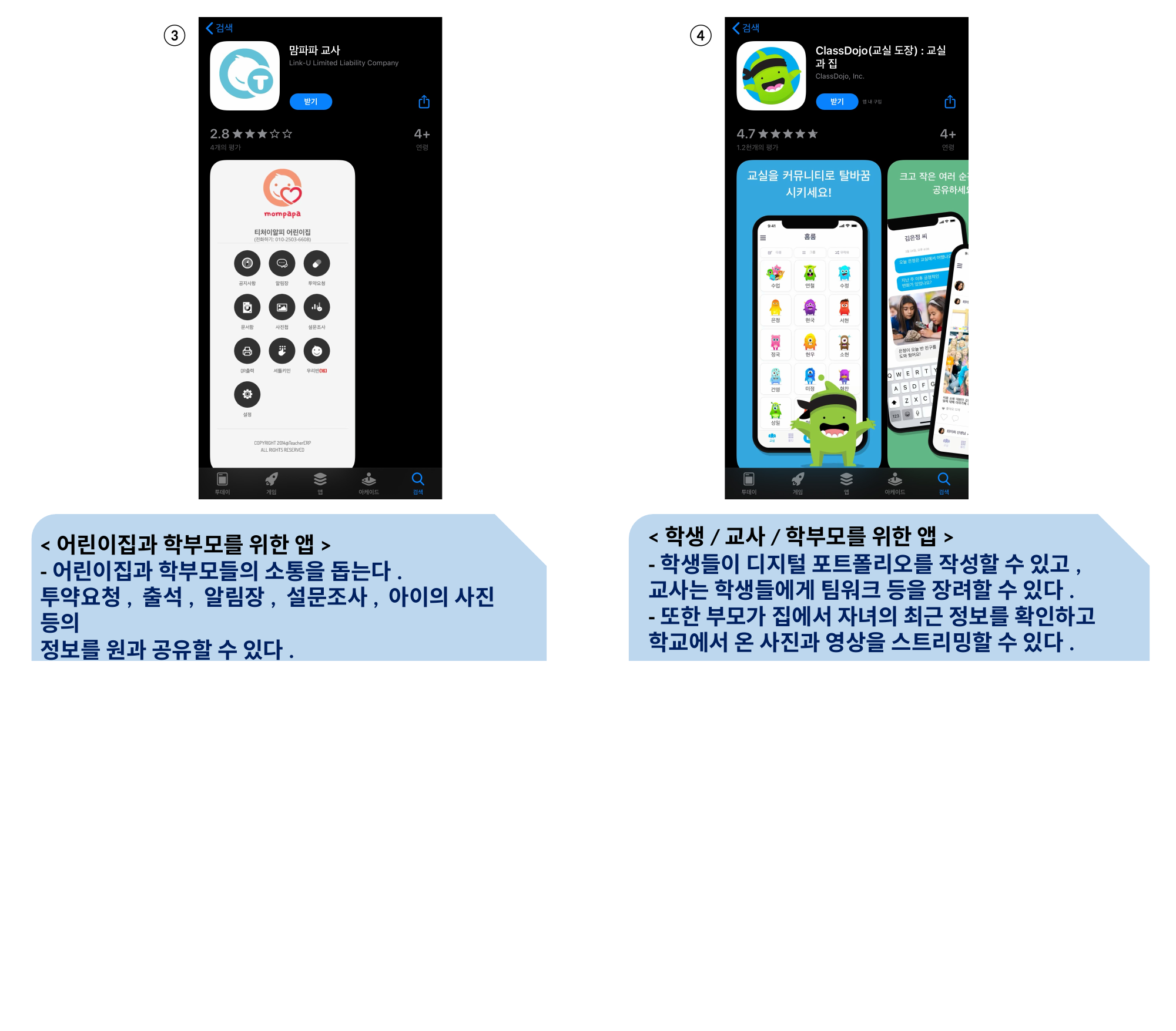

③
④

<학생/교사/학부모를 위한 앱>
-학생들이 디지털 포트폴리오를 작성할 수 있고,  교사는 학생들에게 팀워크 등을 장려할 수 있다.
-또한 부모가 집에서 자녀의 최근 정보를 확인하고  학교에서 온 사진과 영상을 스트리밍할 수 있다.
<어린이집과 학부모를 위한 앱>
-어린이집과 학부모들의 소통을 돕는다.
투약요청, 출석, 알림장, 설문조사, 아이의 사진 등의
정보를 원과 공유할 수 있다.